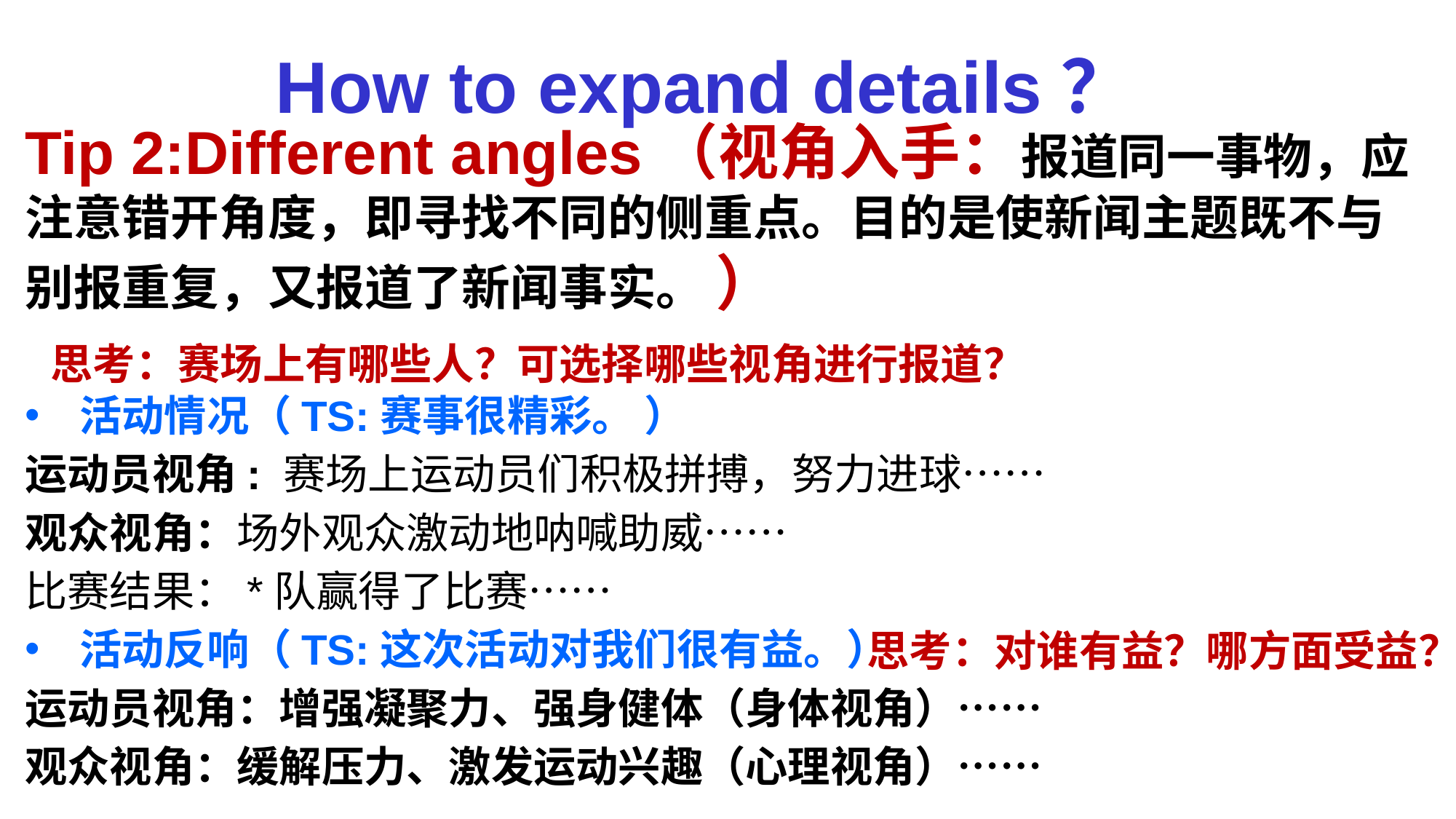

How to expand details？
Tip 2:Different angles（视角入手：报道同一事物，应注意错开角度，即寻找不同的侧重点。目的是使新闻主题既不与别报重复，又报道了新闻事实。 ）

活动情况（TS:赛事很精彩。 ）
运动员视角: 赛场上运动员们积极拼搏，努力进球……
观众视角：场外观众激动地呐喊助威……
比赛结果：*队赢得了比赛……
活动反响（TS:这次活动对我们很有益。）
运动员视角：增强凝聚力、强身健体（身体视角）……
观众视角：缓解压力、激发运动兴趣（心理视角）……
思考：赛场上有哪些人？可选择哪些视角进行报道？
思考：对谁有益？哪方面受益？